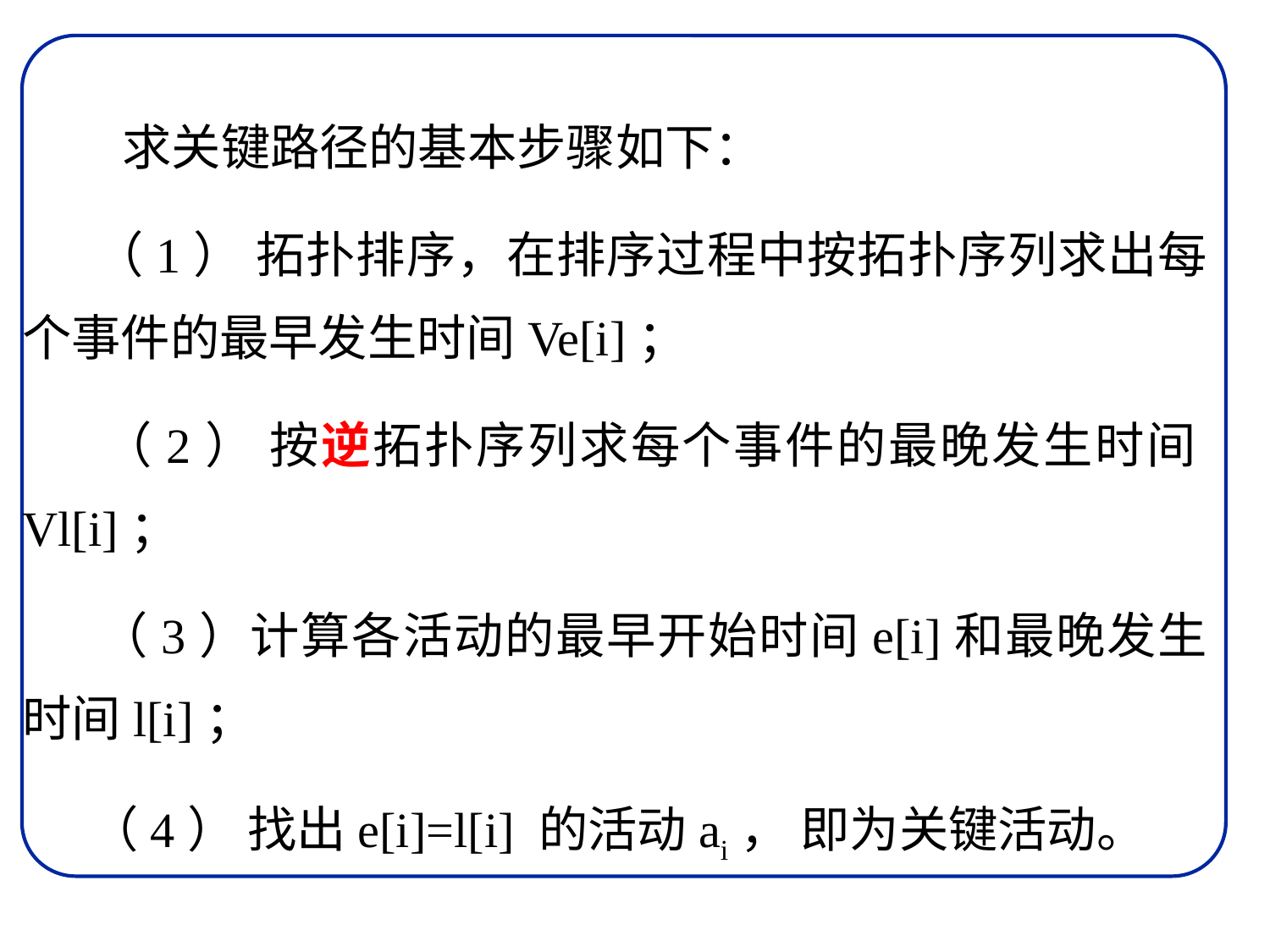

求关键路径的基本步骤如下：
     （1） 拓扑排序，在排序过程中按拓扑序列求出每个事件的最早发生时间Ve[i]；
     （2） 按逆拓扑序列求每个事件的最晚发生时间Vl[i]；
     （3）计算各活动的最早开始时间e[i]和最晚发生时间l[i]；
     （4） 找出e[i]=l[i] 的活动ai， 即为关键活动。